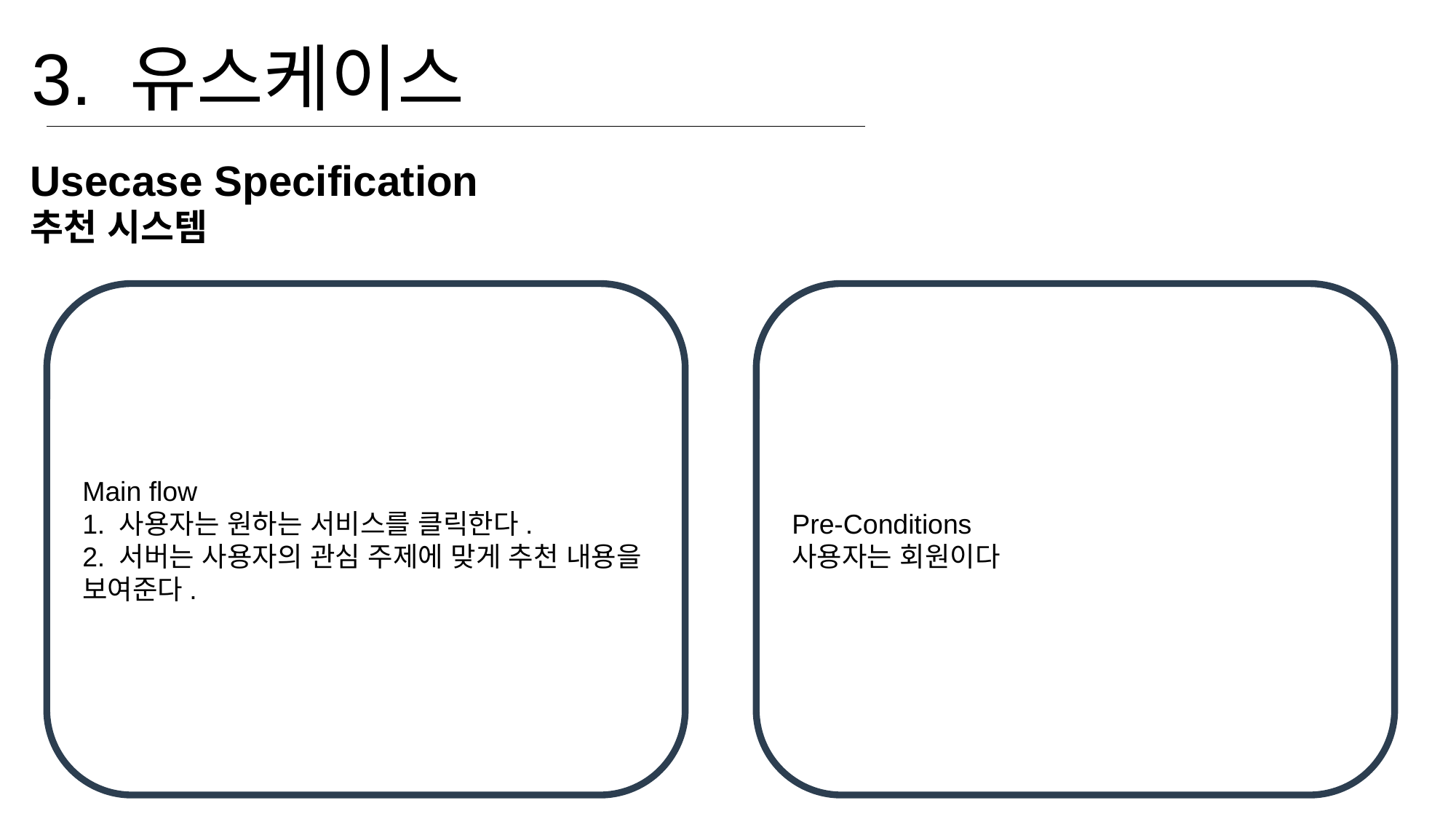

3. 유스케이스
Usecase Specification
추천 시스템

Main flow
1. 사용자는 원하는 서비스를 클릭한다.
2. 서버는 사용자의 관심 주제에 맞게 추천 내용을 보여준다.
Pre-Conditions
사용자는 회원이다